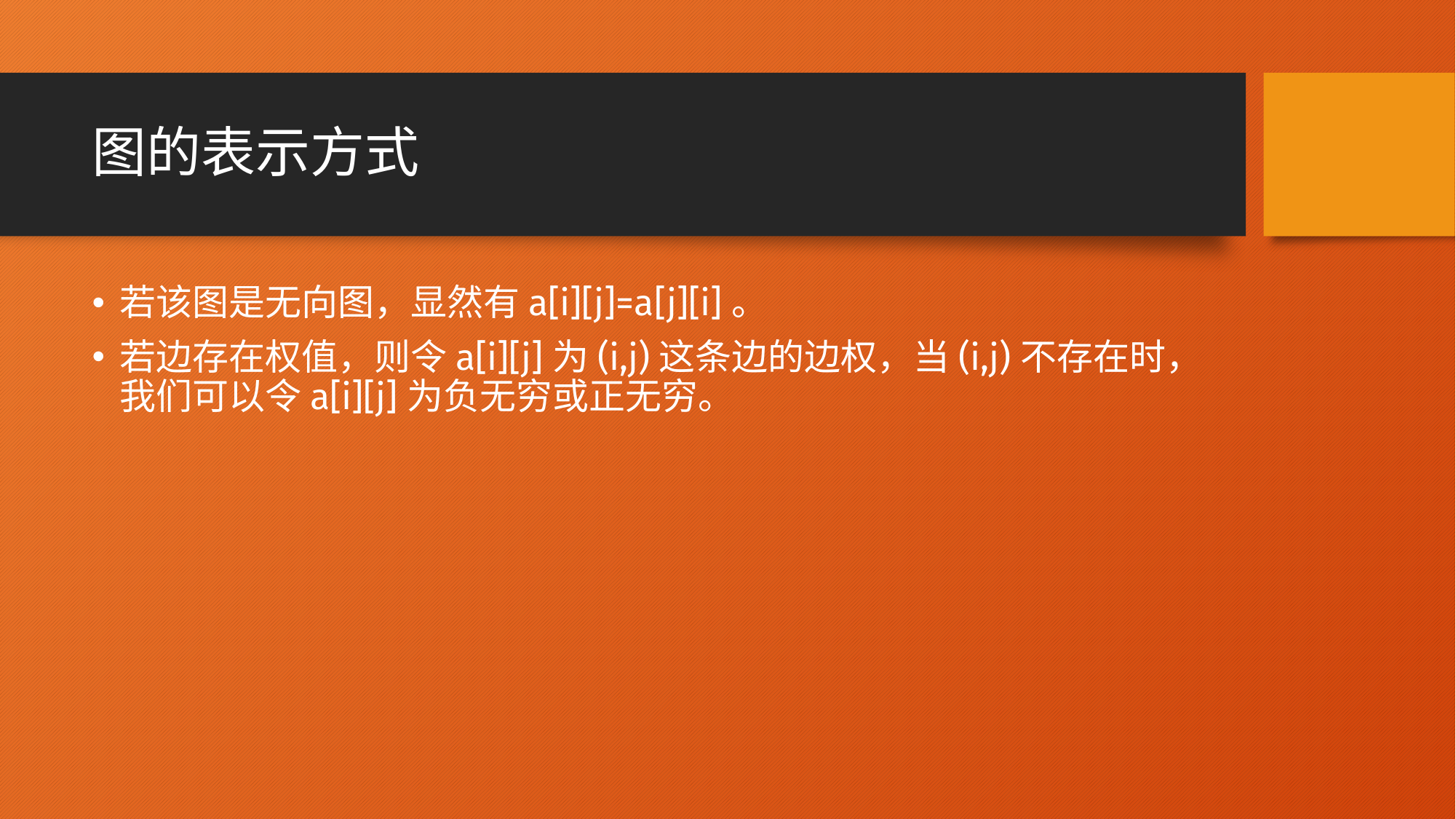

# 图的表示方式
若该图是无向图，显然有a[i][j]=a[j][i]。
若边存在权值，则令a[i][j]为(i,j)这条边的边权，当(i,j)不存在时，我们可以令a[i][j]为负无穷或正无穷。